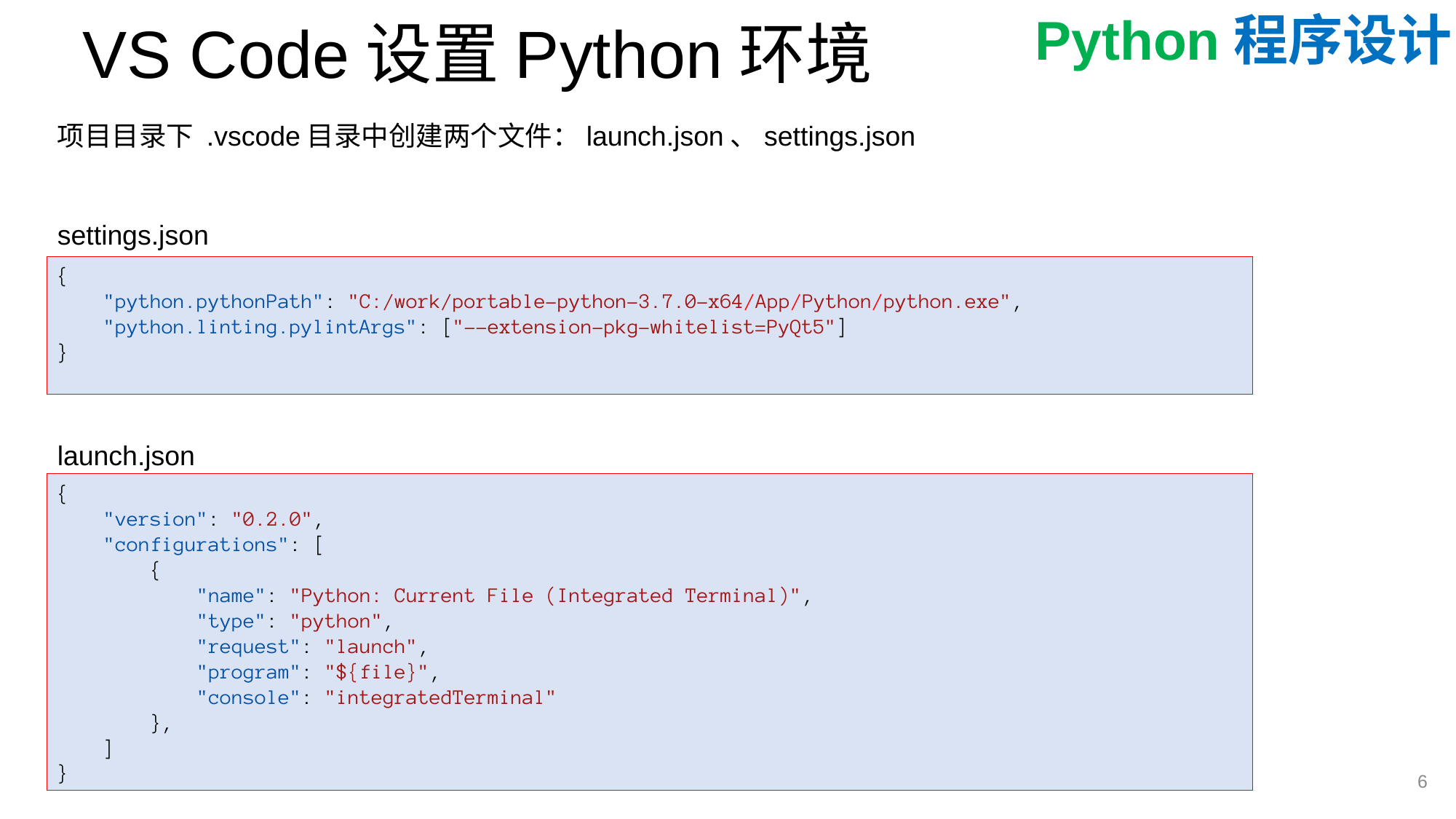

# VS Code设置Python环境
项目目录下 .vscode目录中创建两个文件：launch.json、settings.json
settings.json
{
    "python.pythonPath": "C:/work/portable-python-3.7.0-x64/App/Python/python.exe",
    "python.linting.pylintArgs": ["--extension-pkg-whitelist=PyQt5"]
}

launch.json
{
    "version": "0.2.0",
    "configurations": [
        {
            "name": "Python: Current File (Integrated Terminal)",
            "type": "python",
            "request": "launch",
            "program": "${file}",
            "console": "integratedTerminal"
        },
    ]
}
6